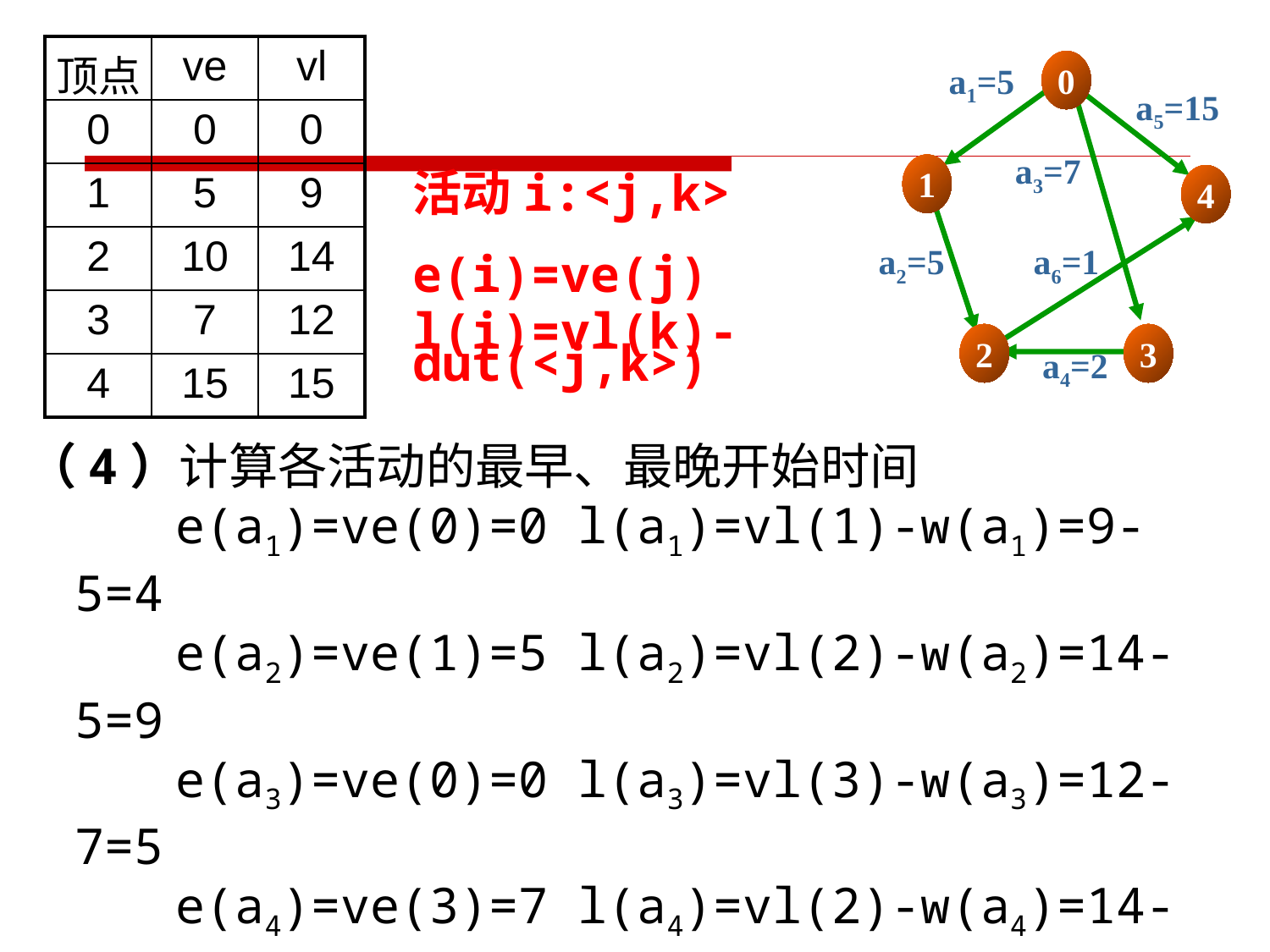

| 顶点 | ve | vl |
| --- | --- | --- |
| 0 | 0 | 0 |
| 1 | 5 | 9 |
| 2 | 10 | 14 |
| 3 | 7 | 12 |
| 4 | 15 | 15 |
0

1
4

2
3

a1=5
a5=15
a3=7
a2=5
a6=1
a4=2
活动i:<j,k>
e(i)=ve(j)
l(i)=vl(k)-dut(<j,k>)
（4）计算各活动的最早、最晚开始时间
     e(a1)=ve(0)=0 l(a1)=vl(1)-w(a1)=9-5=4
     e(a2)=ve(1)=5 l(a2)=vl(2)-w(a2)=14-5=9
     e(a3)=ve(0)=0 l(a3)=vl(3)-w(a3)=12-7=5
     e(a4)=ve(3)=7 l(a4)=vl(2)-w(a4)=14-2=12
     e(a5)=ve(0)=0 l(a5)=vl(4)-w(a5)=15-15=0
     e(a6)=ve(2)=10 l(a6)=vl(4)-w(a6)=15-1=14